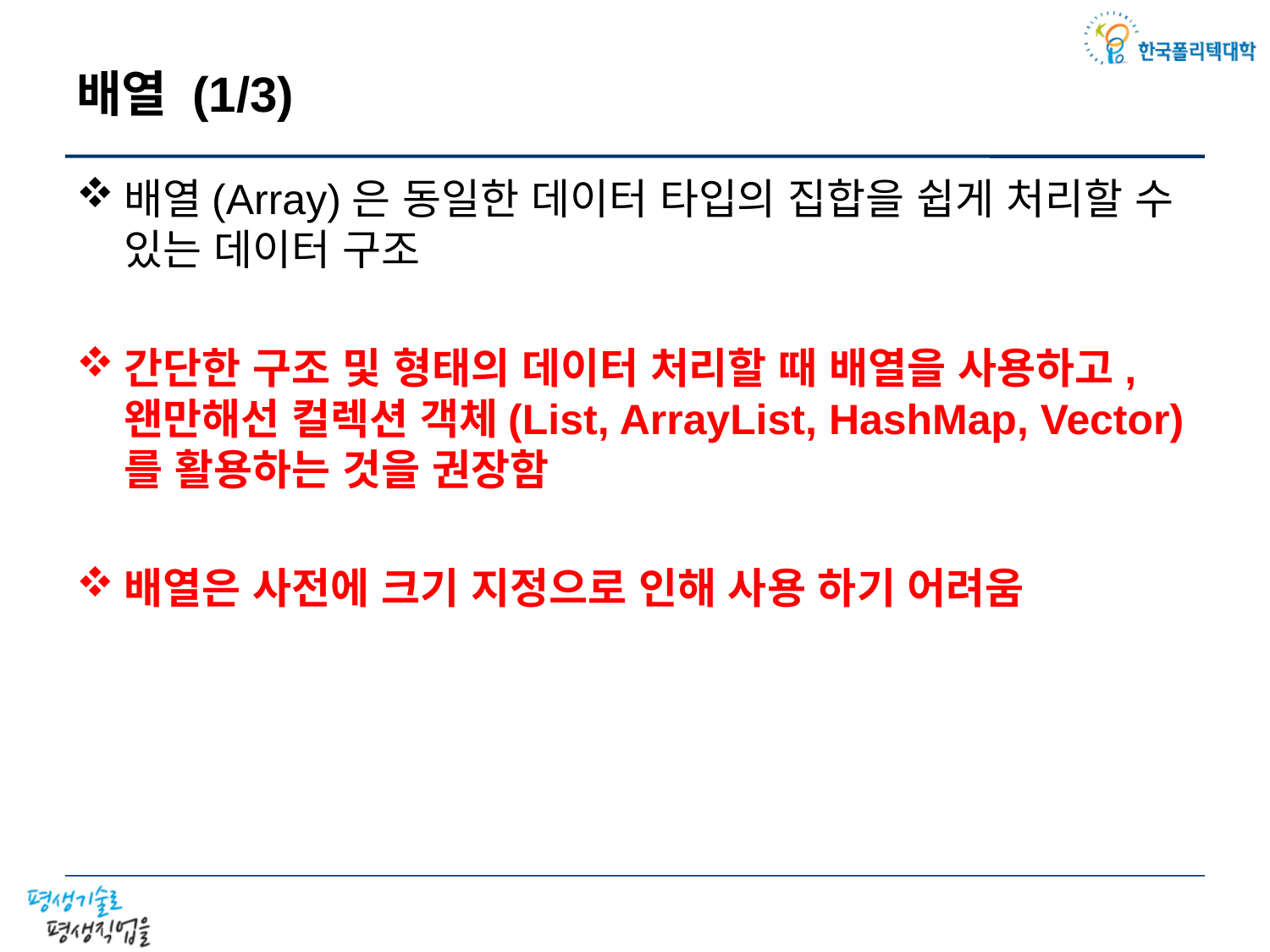

# 배열 (1/3)
배열(Array)은 동일한 데이터 타입의 집합을 쉽게 처리할 수 있는 데이터 구조

간단한 구조 및 형태의 데이터 처리할 때 배열을 사용하고, 왠만해선 컬렉션 객체(List, ArrayList, HashMap, Vector)를 활용하는 것을 권장함

배열은 사전에 크기 지정으로 인해 사용 하기 어려움